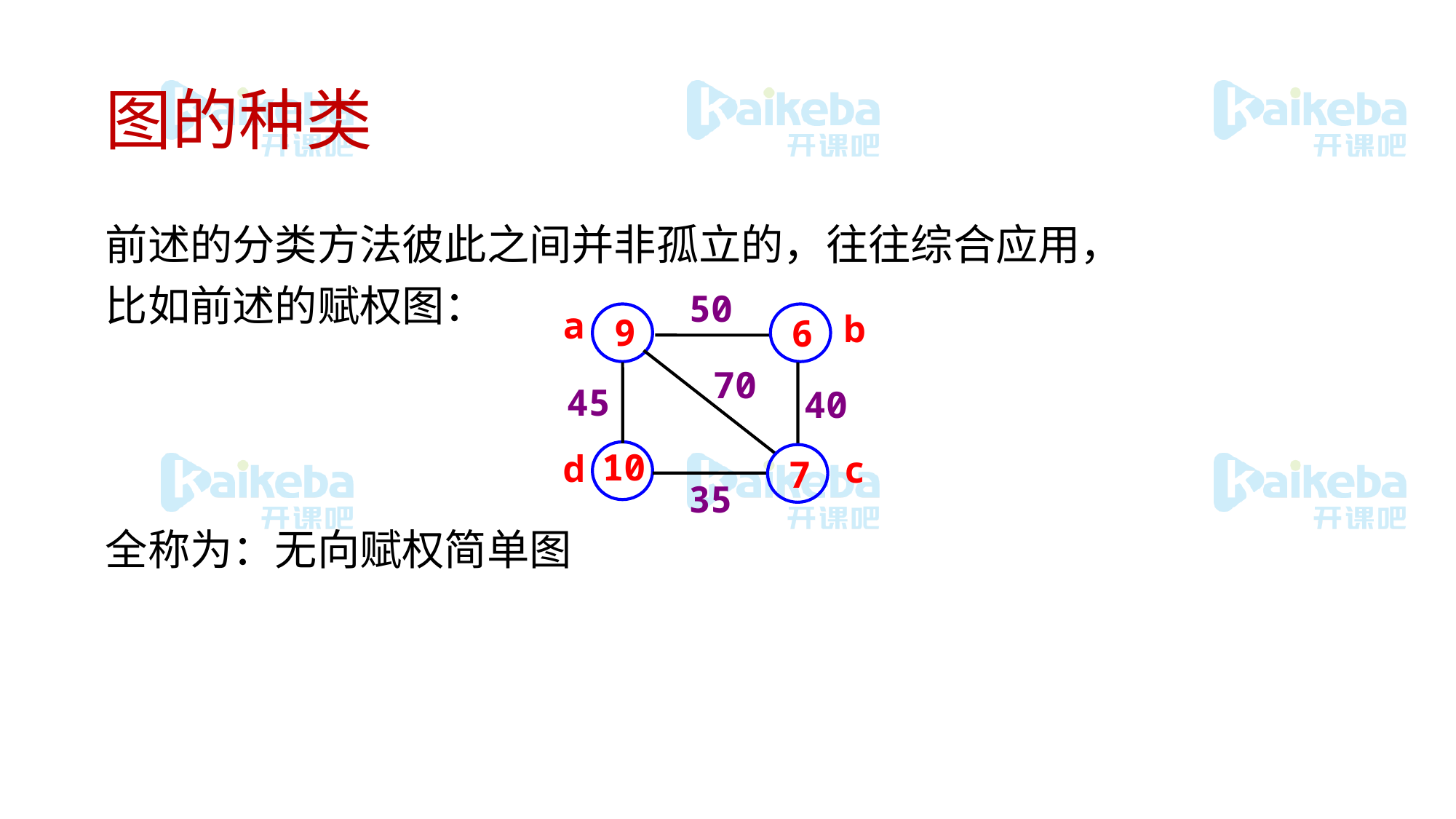

# 图的种类
前述的分类方法彼此之间并非孤立的，往往综合应用，
比如前述的赋权图：

全称为：无向赋权简单图
50
a

b
9
6

70

45
40

10

d
c
7

35